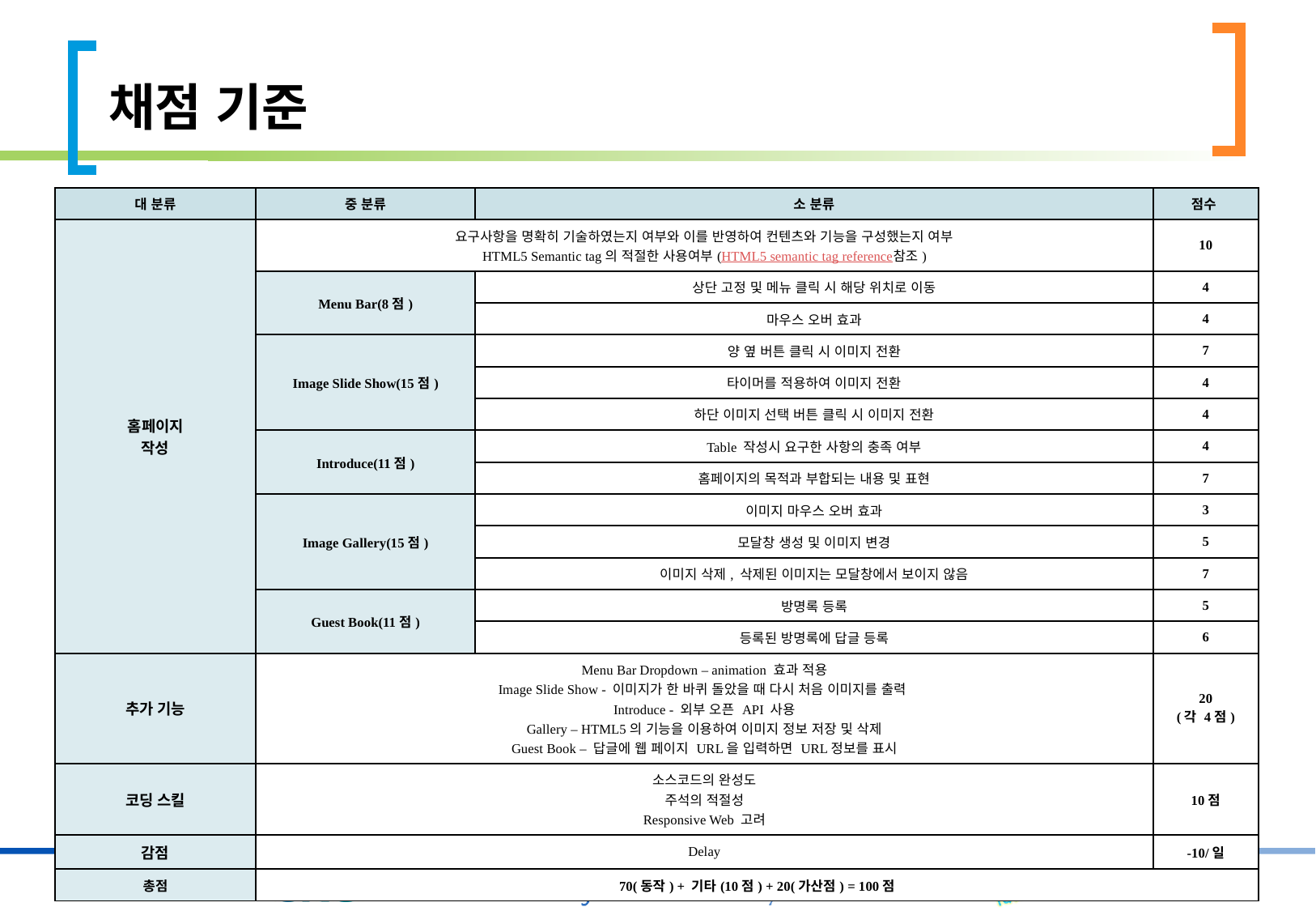

# 채점 기준
| 대 분류 | 중 분류 | 소 분류 | 점수 |
| --- | --- | --- | --- |
| 홈페이지 작성 | 요구사항을 명확히 기술하였는지 여부와 이를 반영하여 컨텐츠와 기능을 구성했는지 여부 HTML5 Semantic tag의 적절한 사용여부(HTML5 semantic tag reference참조) |  | 10 |
|  | Menu Bar(8점) | 상단 고정 및 메뉴 클릭 시 해당 위치로 이동 | 4 |
|  |  | 마우스 오버 효과 | 4 |
|  | Image Slide Show(15점) | 양 옆 버튼 클릭 시 이미지 전환 | 7 |
|  |  | 타이머를 적용하여 이미지 전환 | 4 |
|  |  | 하단 이미지 선택 버튼 클릭 시 이미지 전환 | 4 |
|  | Introduce(11점) | Table 작성시 요구한 사항의 충족 여부 | 4 |
|  |  | 홈페이지의 목적과 부합되는 내용 및 표현 | 7 |
|  | Image Gallery(15점) | 이미지 마우스 오버 효과 | 3 |
|  |  | 모달창 생성 및 이미지 변경 | 5 |
|  |  | 이미지 삭제, 삭제된 이미지는 모달창에서 보이지 않음 | 7 |
|  | Guest Book(11점) | 방명록 등록 | 5 |
|  |  | 등록된 방명록에 답글 등록 | 6 |
| 추가 기능 | Menu Bar Dropdown – animation 효과 적용 Image Slide Show - 이미지가 한 바퀴 돌았을 때 다시 처음 이미지를 출력 Introduce - 외부 오픈 API 사용 Gallery – HTML5의 기능을 이용하여 이미지 정보 저장 및 삭제 Guest Book – 답글에 웹 페이지 URL을 입력하면 URL정보를 표시 |  | 20 (각 4점) |
| 코딩 스킬 | 소스코드의 완성도 주석의 적절성 Responsive Web 고려 |  | 10점 |
| 감점 | Delay |  | -10/일 |
| 총점 | 70(동작) + 기타(10점) + 20(가산점) = 100점 |  |  |
14